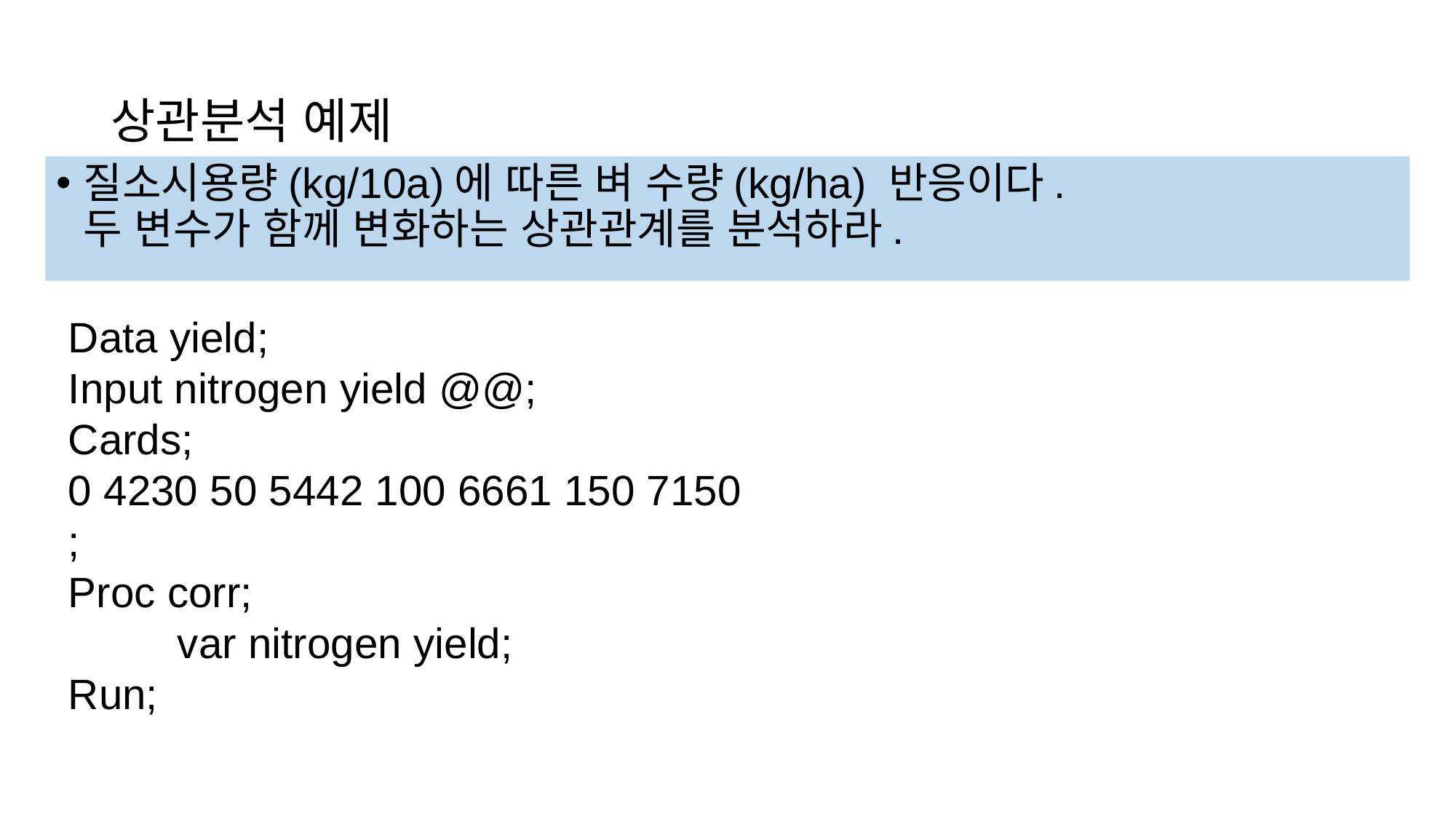

# 상관분석 예제
질소시용량(kg/10a)에 따른 벼 수량(kg/ha) 반응이다.
두 변수가 함께 변화하는 상관관계를 분석하라.
Data yield;
Input nitrogen yield @@;
Cards;
0 4230 50 5442 100 6661 150 7150
;
Proc corr;
	var nitrogen yield;
Run;